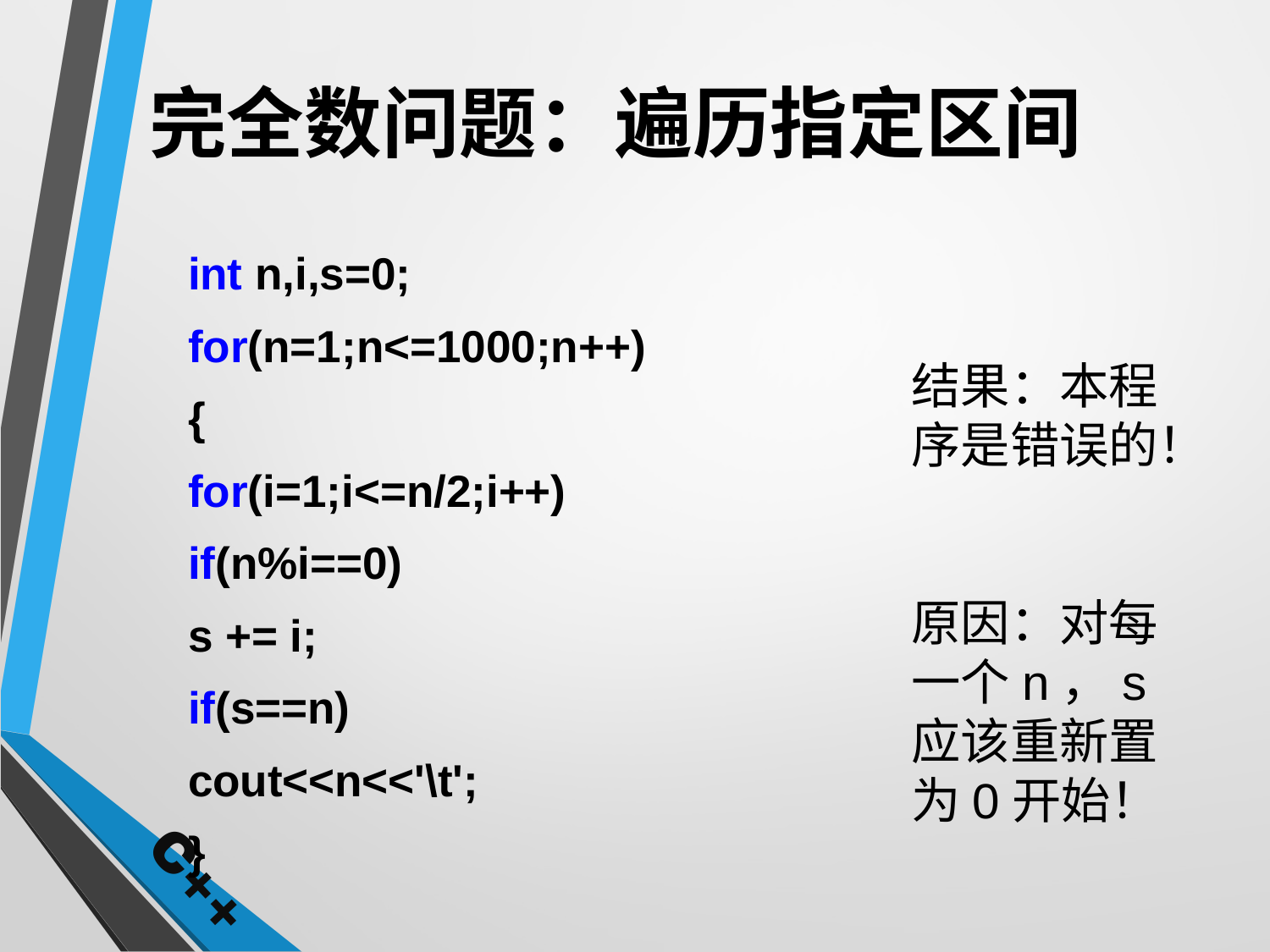

# 完全数问题：遍历指定区间
		int n,i,s=0;
		for(n=1;n<=1000;n++)
		{
			for(i=1;i<=n/2;i++)
				if(n%i==0)
					s += i;
			if(s==n)
				cout<<n<<'\t';
		}
结果：本程序是错误的！

原因：对每一个n，s应该重新置为0开始！